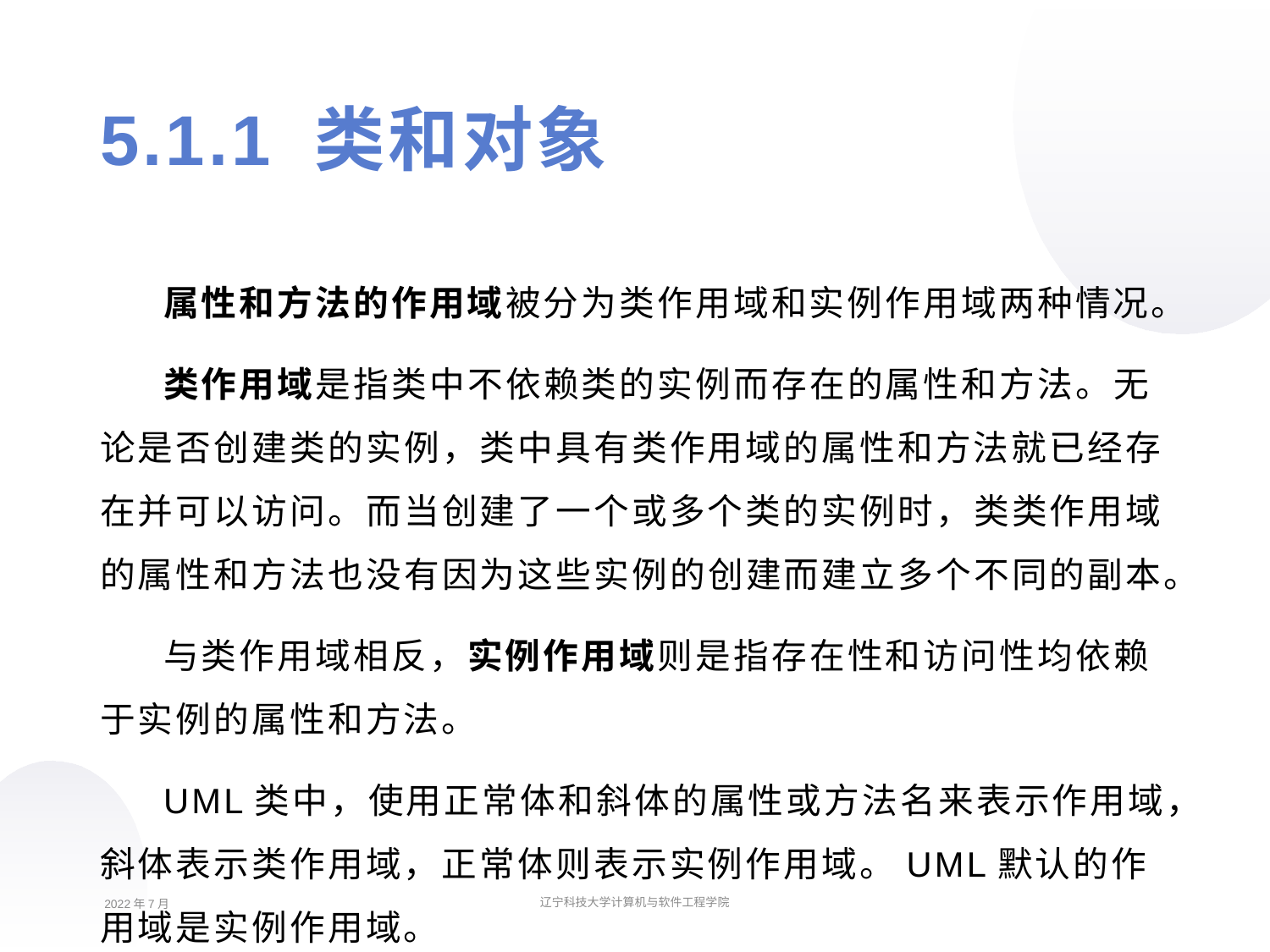

5.1.1 类和对象
属性和方法的作用域被分为类作用域和实例作用域两种情况。
类作用域是指类中不依赖类的实例而存在的属性和方法。无论是否创建类的实例，类中具有类作用域的属性和方法就已经存在并可以访问。而当创建了一个或多个类的实例时，类类作用域的属性和方法也没有因为这些实例的创建而建立多个不同的副本。
与类作用域相反，实例作用域则是指存在性和访问性均依赖于实例的属性和方法。
UML类中，使用正常体和斜体的属性或方法名来表示作用域，斜体表示类作用域，正常体则表示实例作用域。UML默认的作用域是实例作用域。

2022年7月
辽宁科技大学计算机与软件工程学院
10